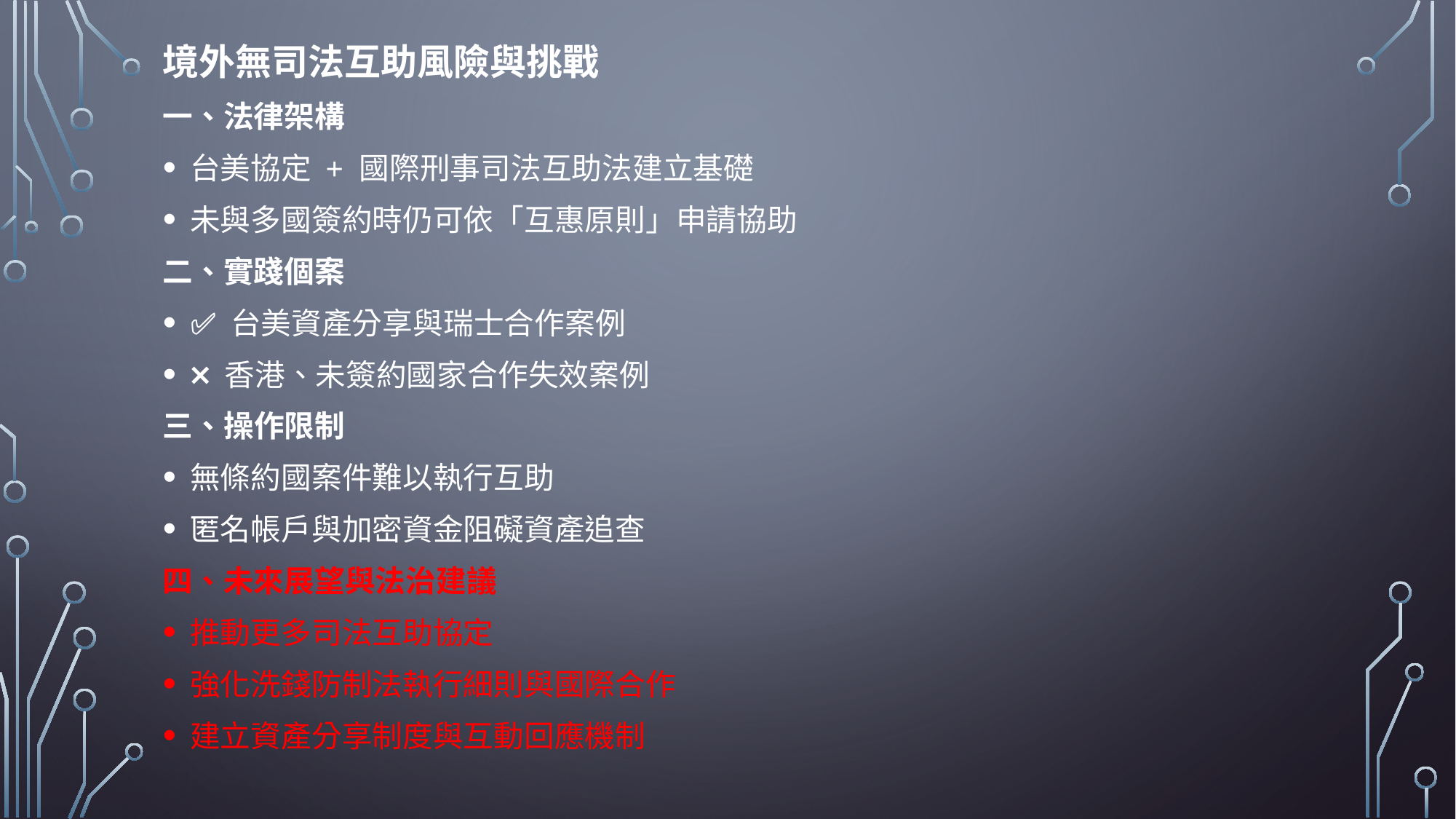

境外無司法互助風險與挑戰
一、法律架構
台美協定 + 國際刑事司法互助法建立基礎
未與多國簽約時仍可依「互惠原則」申請協助
二、實踐個案
✅ 台美資產分享與瑞士合作案例
❌ 香港、未簽約國家合作失效案例
三、操作限制
無條約國案件難以執行互助
匿名帳戶與加密資金阻礙資產追查
四、未來展望與法治建議
推動更多司法互助協定
強化洗錢防制法執行細則與國際合作
建立資產分享制度與互動回應機制